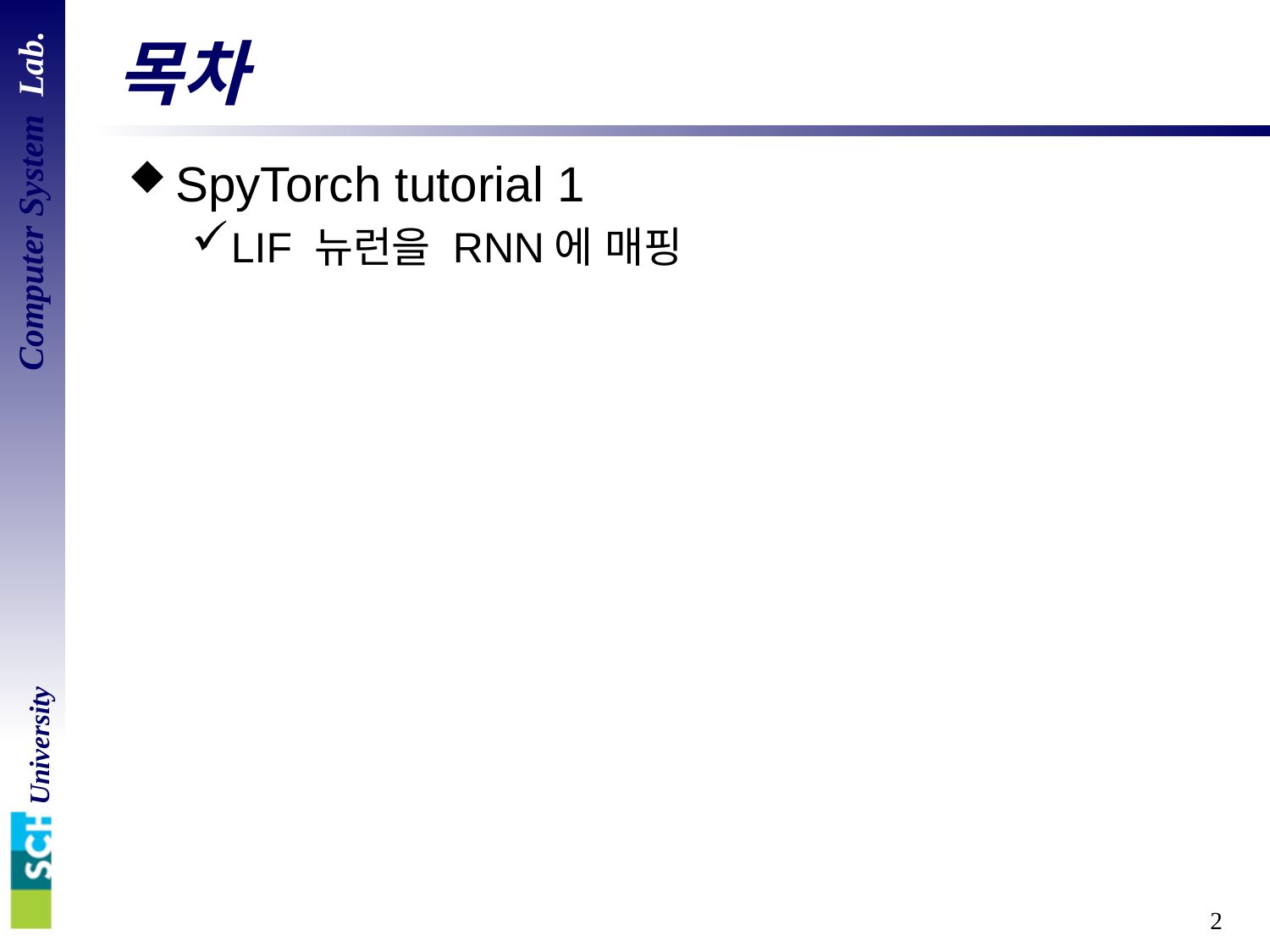

# 목차
SpyTorch tutorial 1
LIF 뉴런을 RNN에 매핑